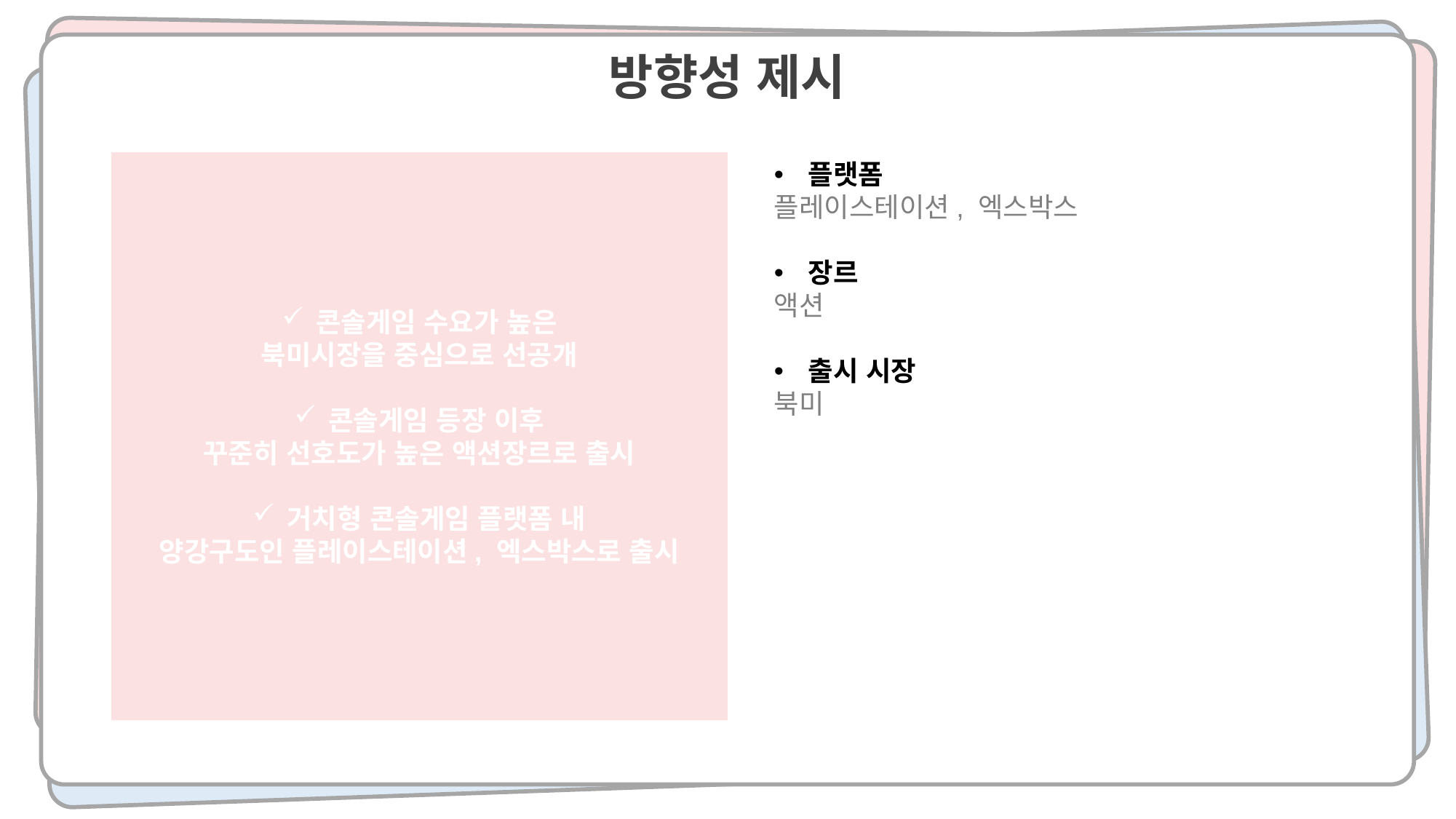

방향성 제시

콘솔게임 수요가 높은
북미시장을 중심으로 선공개

콘솔게임 등장 이후
꾸준히 선호도가 높은 액션장르로 출시

거치형 콘솔게임 플랫폼 내
양강구도인 플레이스테이션, 엑스박스로 출시
플랫폼
플레이스테이션, 엑스박스

장르
액션

출시 시장
북미